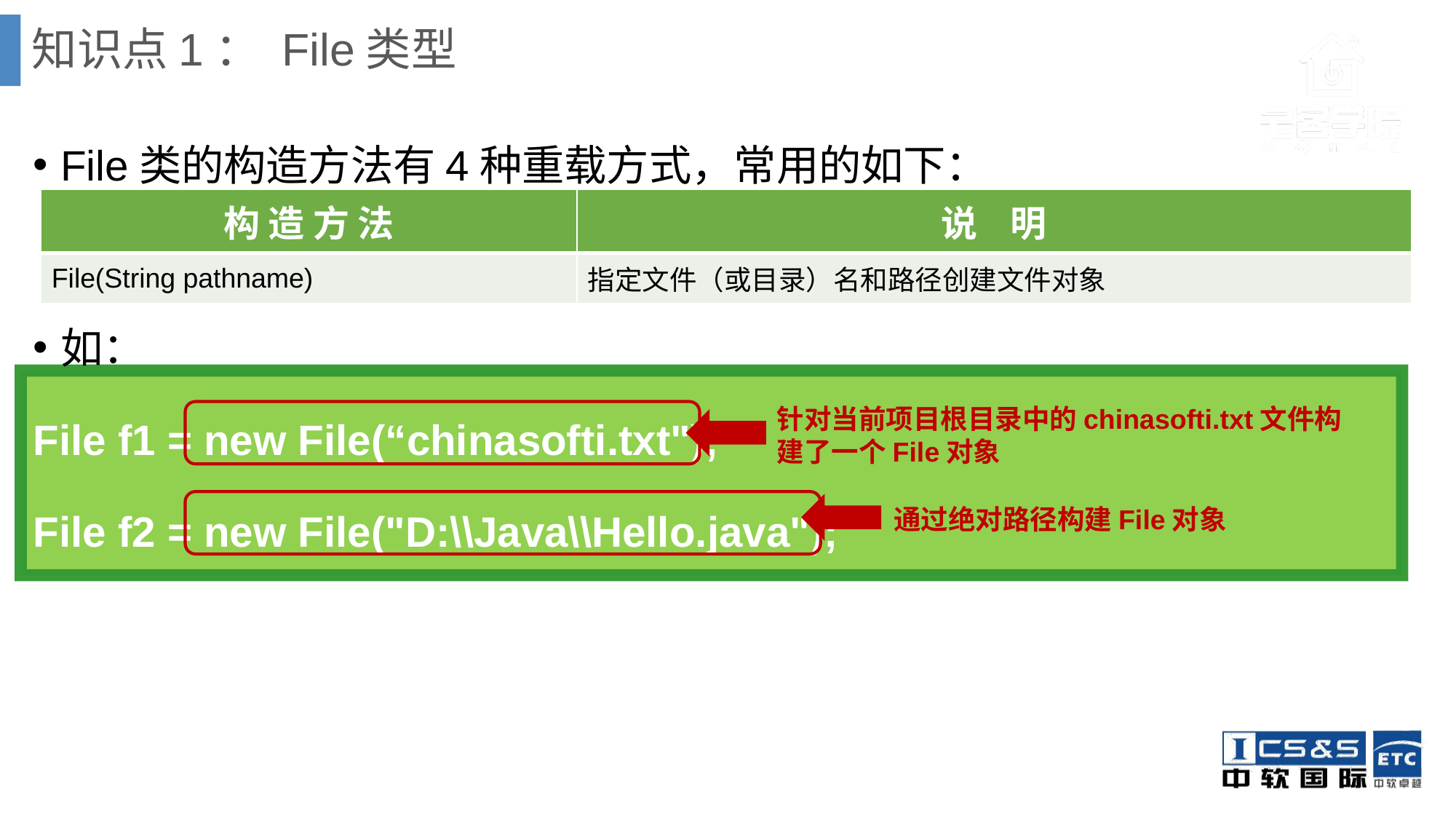

# 知识点1： File类型
File类的构造方法有4种重载方式，常用的如下：

如：
File f1 = new File(“chinasofti.txt");
File f2 = new File("D:\\Java\\Hello.java");

| 构 造 方 法 | 说 明 |
| --- | --- |
| File(String pathname) | 指定文件（或目录）名和路径创建文件对象 |

针对当前项目根目录中的chinasofti.txt文件构建了一个File对象

通过绝对路径构建File对象